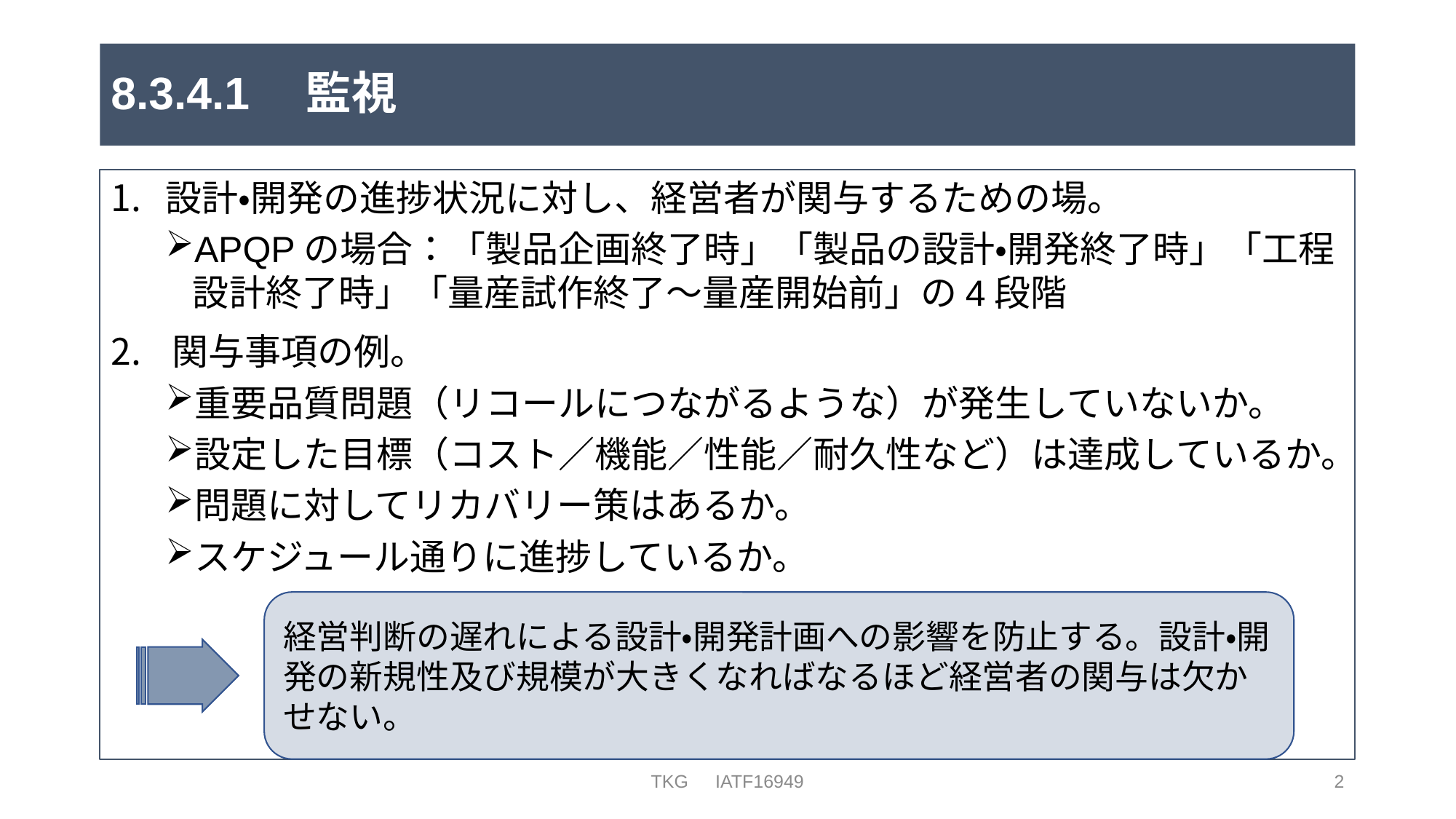

# 8.3.4.1　監視
設計・開発の進捗状況に対し、経営者が関与するための場。
APQPの場合：「製品企画終了時」「製品の設計・開発終了時」「工程設計終了時」「量産試作終了～量産開始前」の4段階
関与事項の例。
重要品質問題（リコールにつながるような）が発生していないか。
設定した目標（コスト／機能／性能／耐久性など）は達成しているか。
問題に対してリカバリー策はあるか。
スケジュール通りに進捗しているか。
経営判断の遅れによる設計・開発計画への影響を防止する。設計・開発の新規性及び規模が大きくなればなるほど経営者の関与は欠かせない。

TKG　IATF16949
2